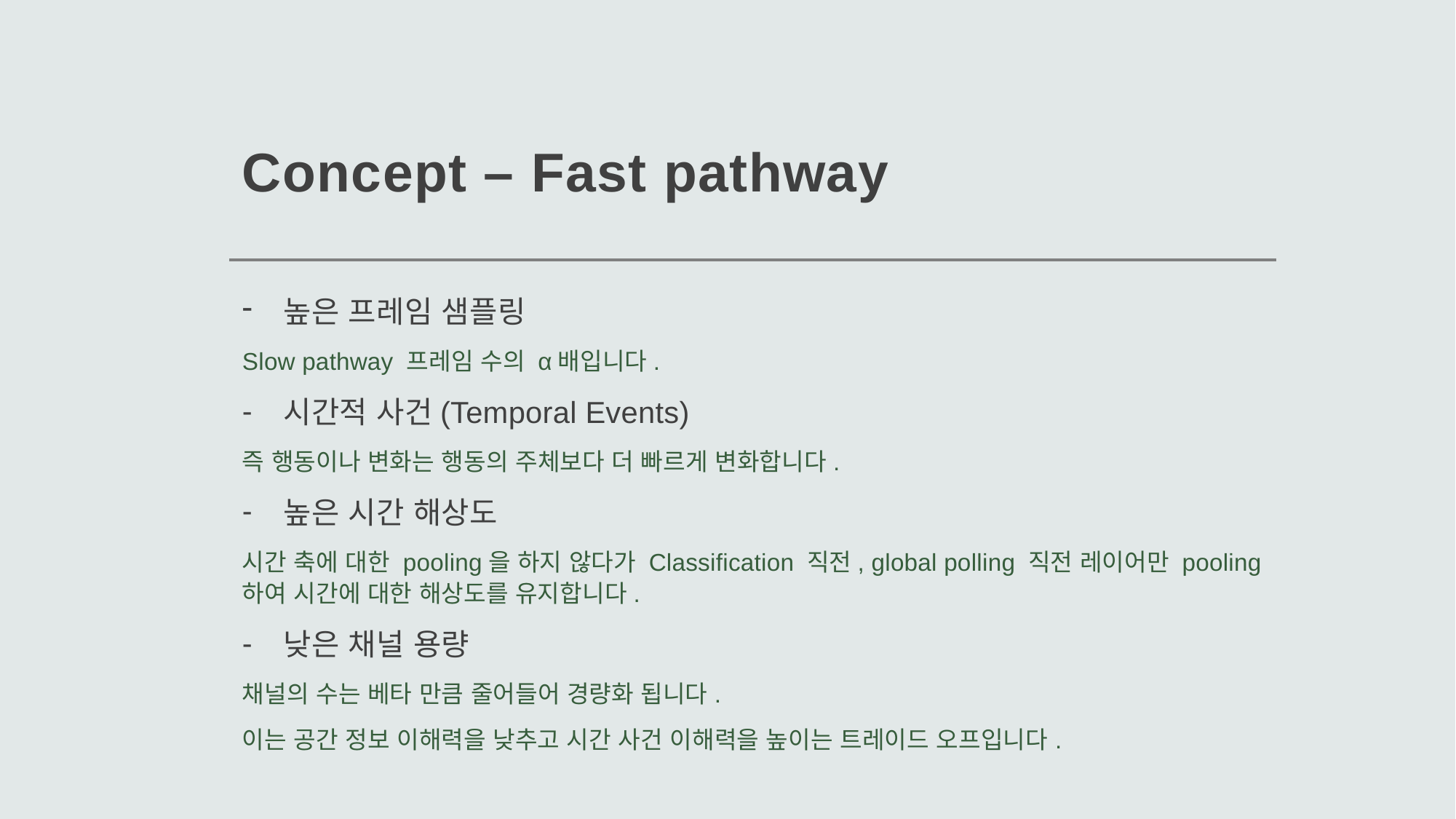

# Concept – Fast pathway
높은 프레임 샘플링
Slow pathway 프레임 수의 α배입니다.
시간적 사건(Temporal Events)
즉 행동이나 변화는 행동의 주체보다 더 빠르게 변화합니다.
높은 시간 해상도
시간 축에 대한 pooling을 하지 않다가 Classification 직전, global polling 직전 레이어만 pooling하여 시간에 대한 해상도를 유지합니다.
낮은 채널 용량
채널의 수는 베타 만큼 줄어들어 경량화 됩니다.
이는 공간 정보 이해력을 낮추고 시간 사건 이해력을 높이는 트레이드 오프입니다.